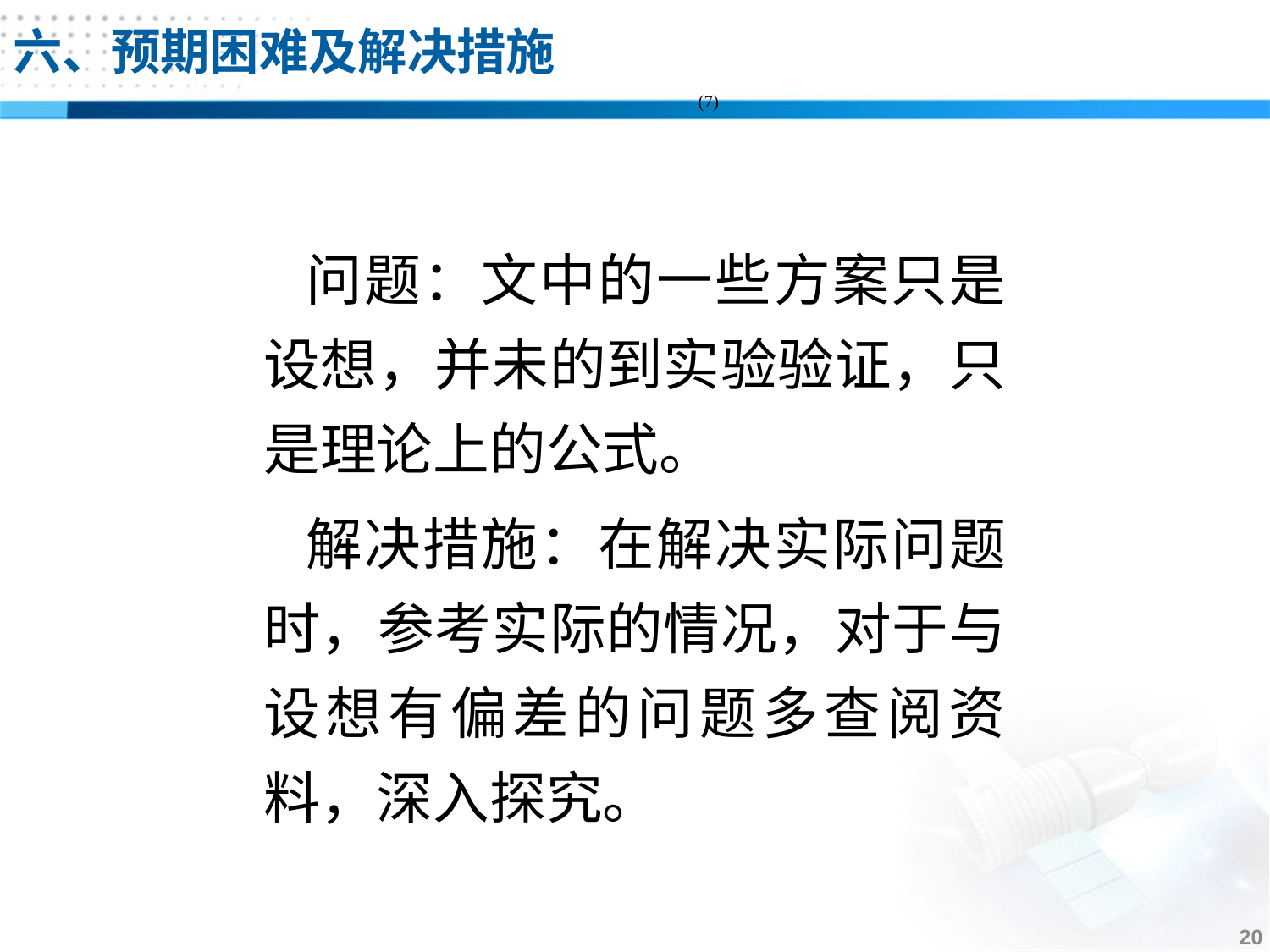

六、预期困难及解决措施

                                 (7)

问题：文中的一些方案只是设想，并未的到实验验证，只是理论上的公式。
解决措施：在解决实际问题时，参考实际的情况，对于与设想有偏差的问题多查阅资料，深入探究。

20